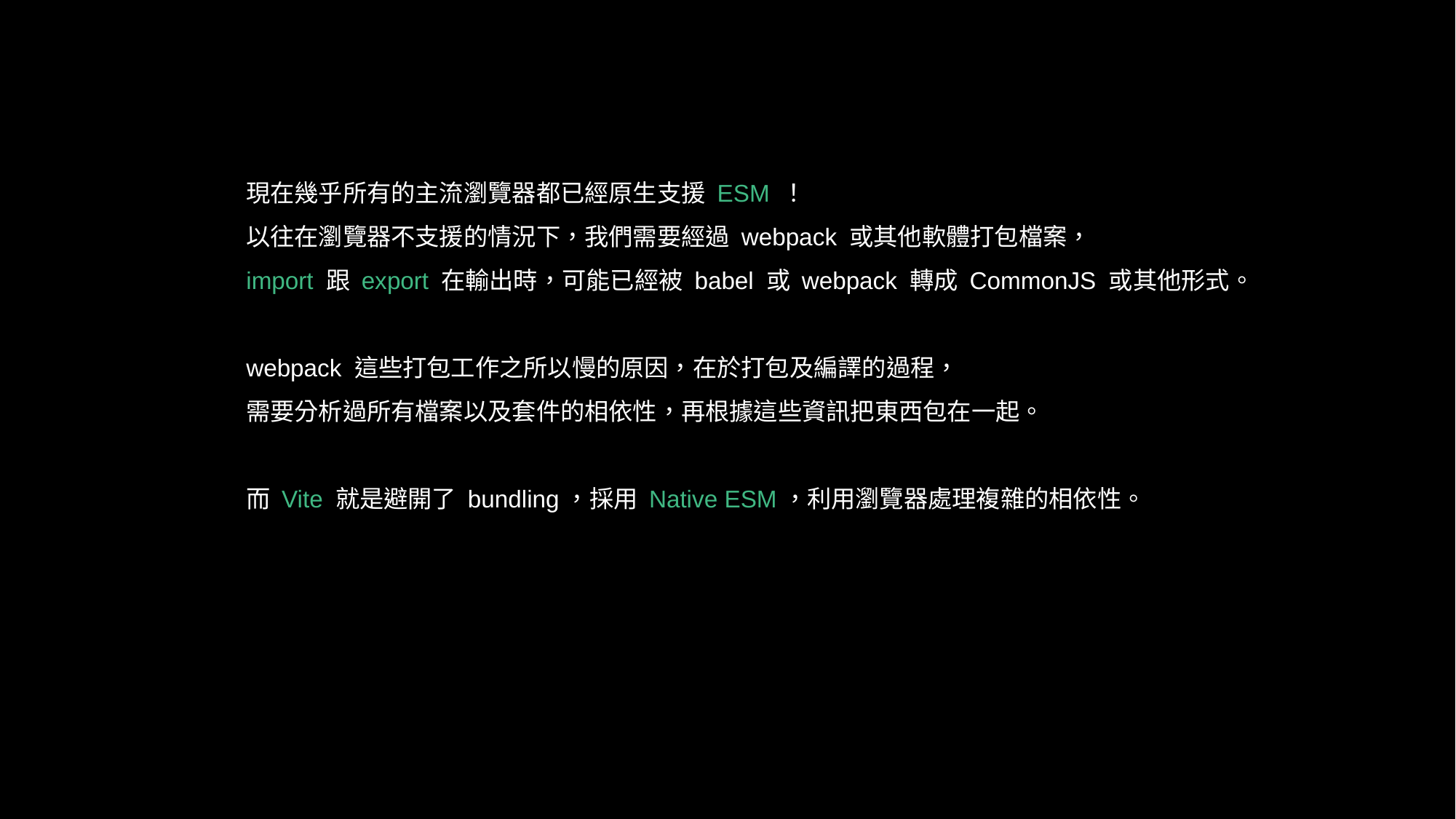

現在幾乎所有的主流瀏覽器都已經原生支援 ESM ！
以往在瀏覽器不支援的情況下，我們需要經過 webpack 或其他軟體打包檔案，
import 跟 export 在輸出時，可能已經被 babel 或 webpack 轉成 CommonJS 或其他形式。

webpack 這些打包工作之所以慢的原因，在於打包及編譯的過程，
需要分析過所有檔案以及套件的相依性，再根據這些資訊把東西包在一起。

而 Vite 就是避開了 bundling，採用 Native ESM，利用瀏覽器處理複雜的相依性。